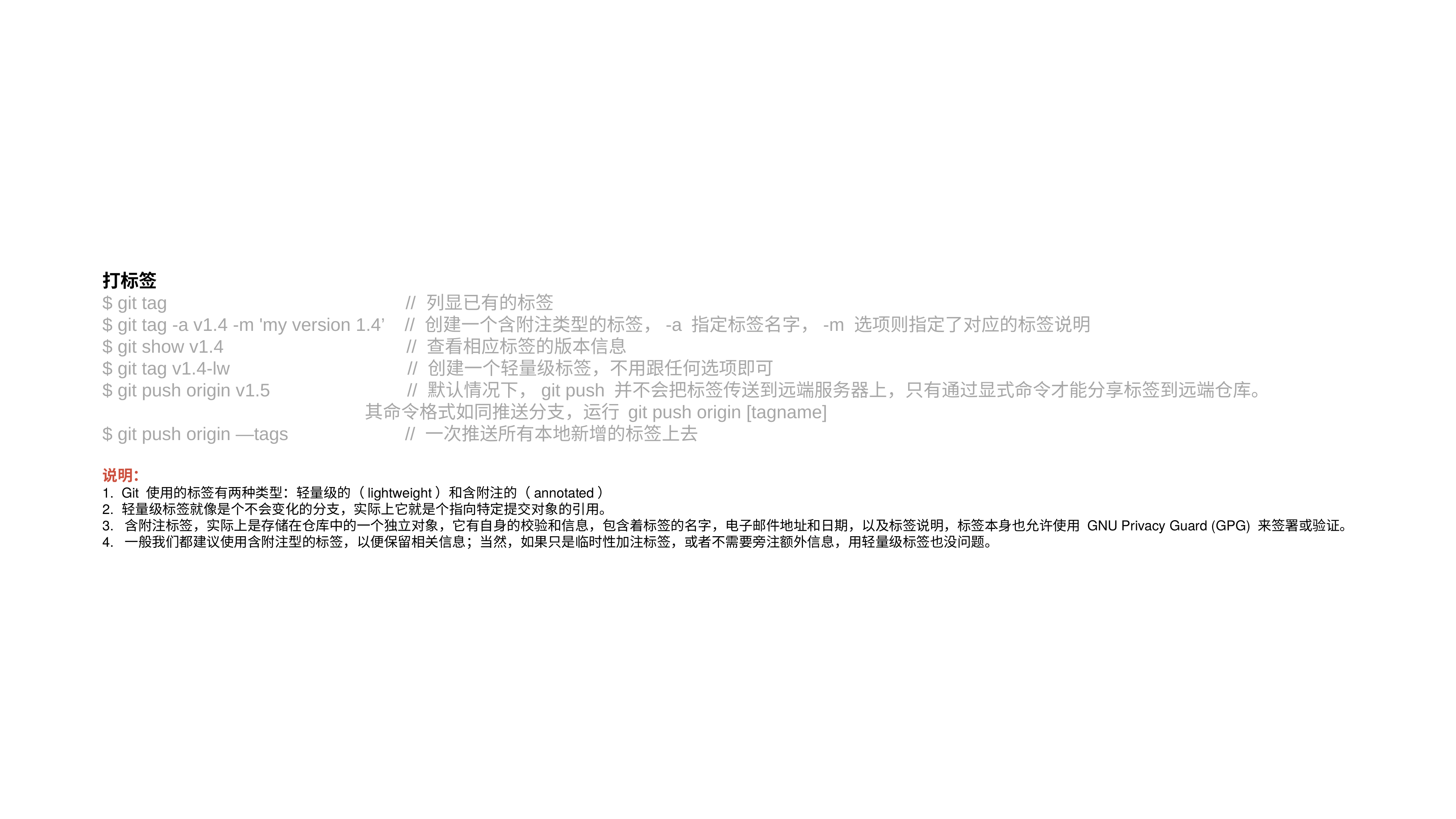

打标签
$ git tag                                               // 列显已有的标签
$ git tag -a v1.4 -m 'my version 1.4’    // 创建一个含附注类型的标签，-a 指定标签名字，-m 选项则指定了对应的标签说明
$ git show v1.4                                    // 查看相应标签的版本信息
$ git tag v1.4-lw                                   // 创建一个轻量级标签，不用跟任何选项即可
$ git push origin v1.5                           // 默认情况下，git push 并不会把标签传送到远端服务器上，只有通过显式命令才能分享标签到远端仓库。
                                                               其命令格式如同推送分支，运行 git push origin [tagname]
$ git push origin —tags                       // 一次推送所有本地新增的标签上去

说明：
Git 使用的标签有两种类型：轻量级的（lightweight）和含附注的（annotated）
轻量级标签就像是个不会变化的分支，实际上它就是个指向特定提交对象的引用。
  含附注标签，实际上是存储在仓库中的一个独立对象，它有自身的校验和信息，包含着标签的名字，电子邮件地址和日期，以及标签说明，标签本身也允许使用 GNU Privacy Guard (GPG) 来签署或验证。
  一般我们都建议使用含附注型的标签，以便保留相关信息；当然，如果只是临时性加注标签，或者不需要旁注额外信息，用轻量级标签也没问题。